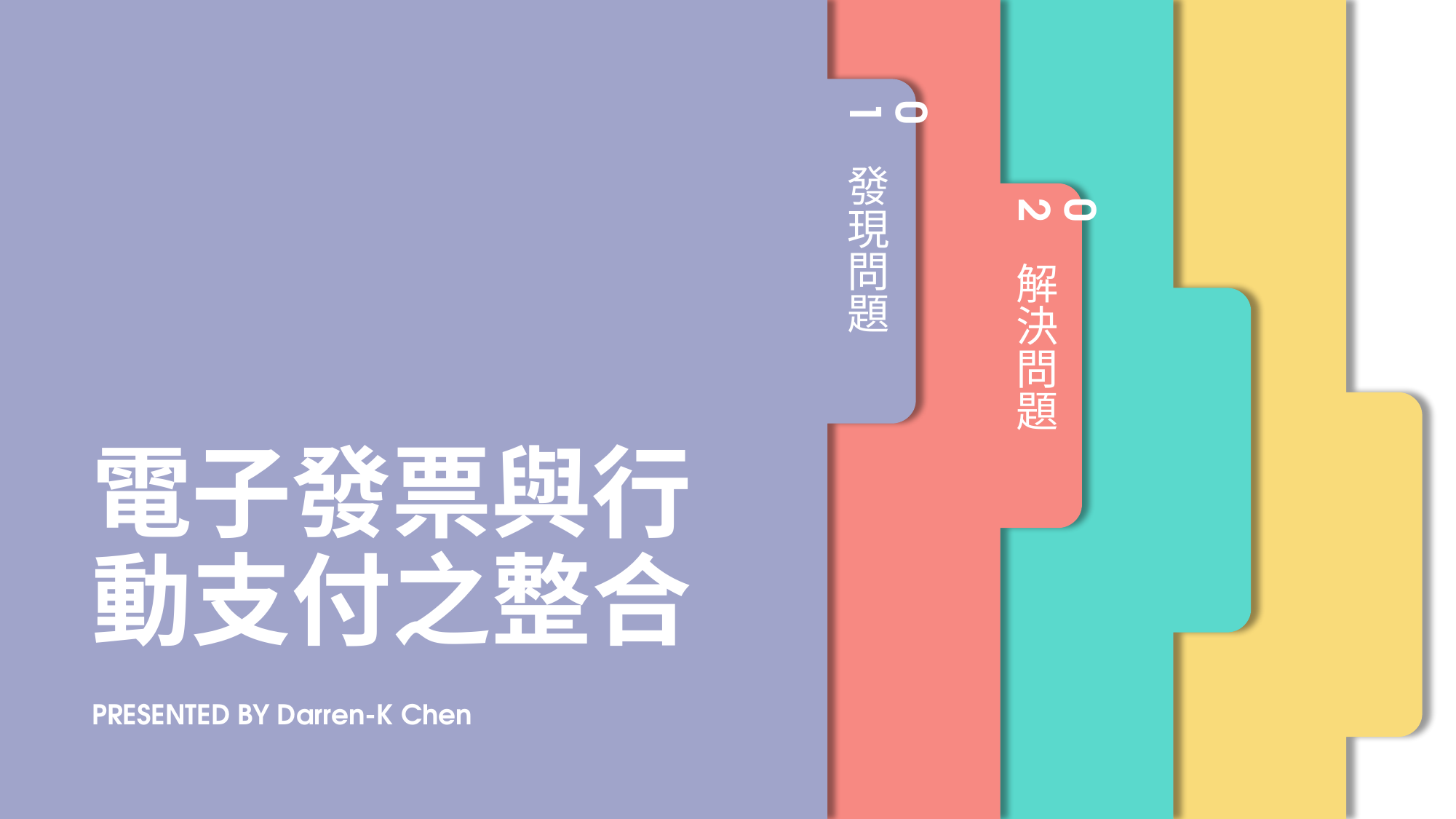

01
發現問題
02
解決問題
電子發票與行動支付之整合
PRESENTED BY Darren-K Chen